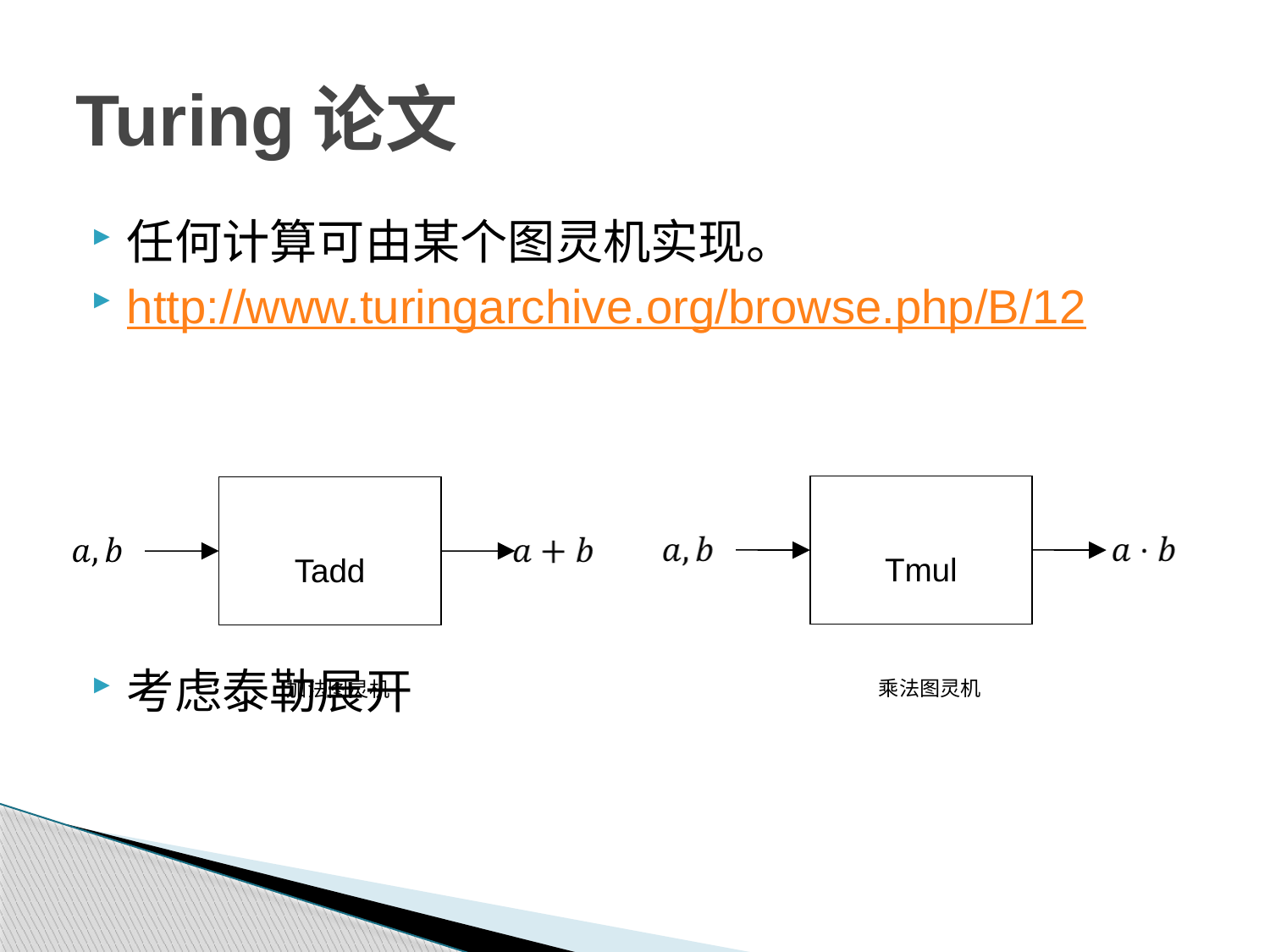

# Turing论文
任何计算可由某个图灵机实现。
http://www.turingarchive.org/browse.php/B/12

考虑泰勒展开

Tmul

乘法图灵机
Tadd

加法图灵机